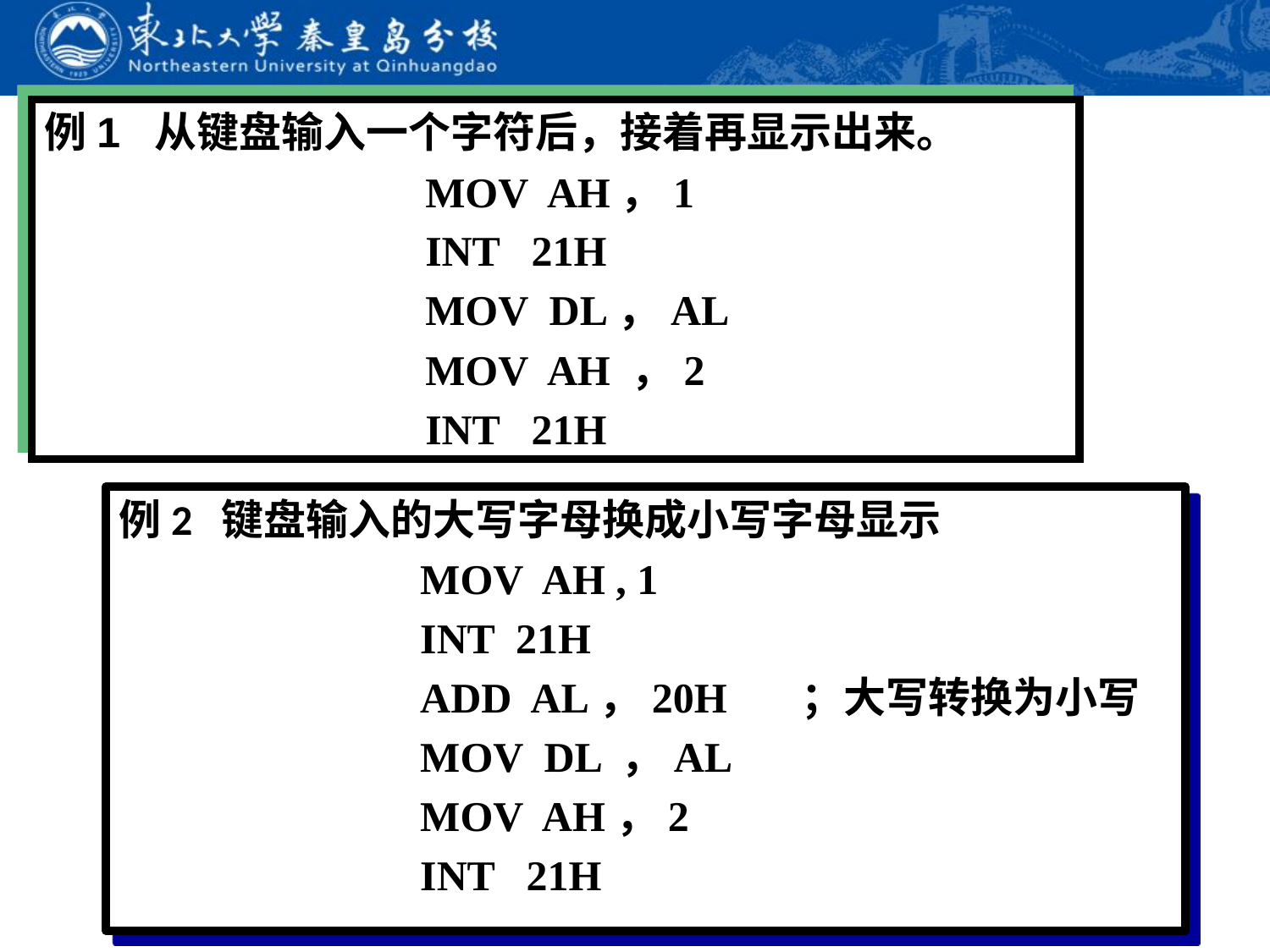

例1  从键盘输入一个字符后，接着再显示出来。
			MOV  AH，1
			INT   21H
			MOV  DL，AL
			MOV  AH ，2
			INT   21H
例2  键盘输入的大写字母换成小写字母显示
			MOV  AH , 1
			INT  21H
			ADD  AL，20H	；大写转换为小写
			MOV  DL ，AL
			MOV  AH，2
			INT   21H